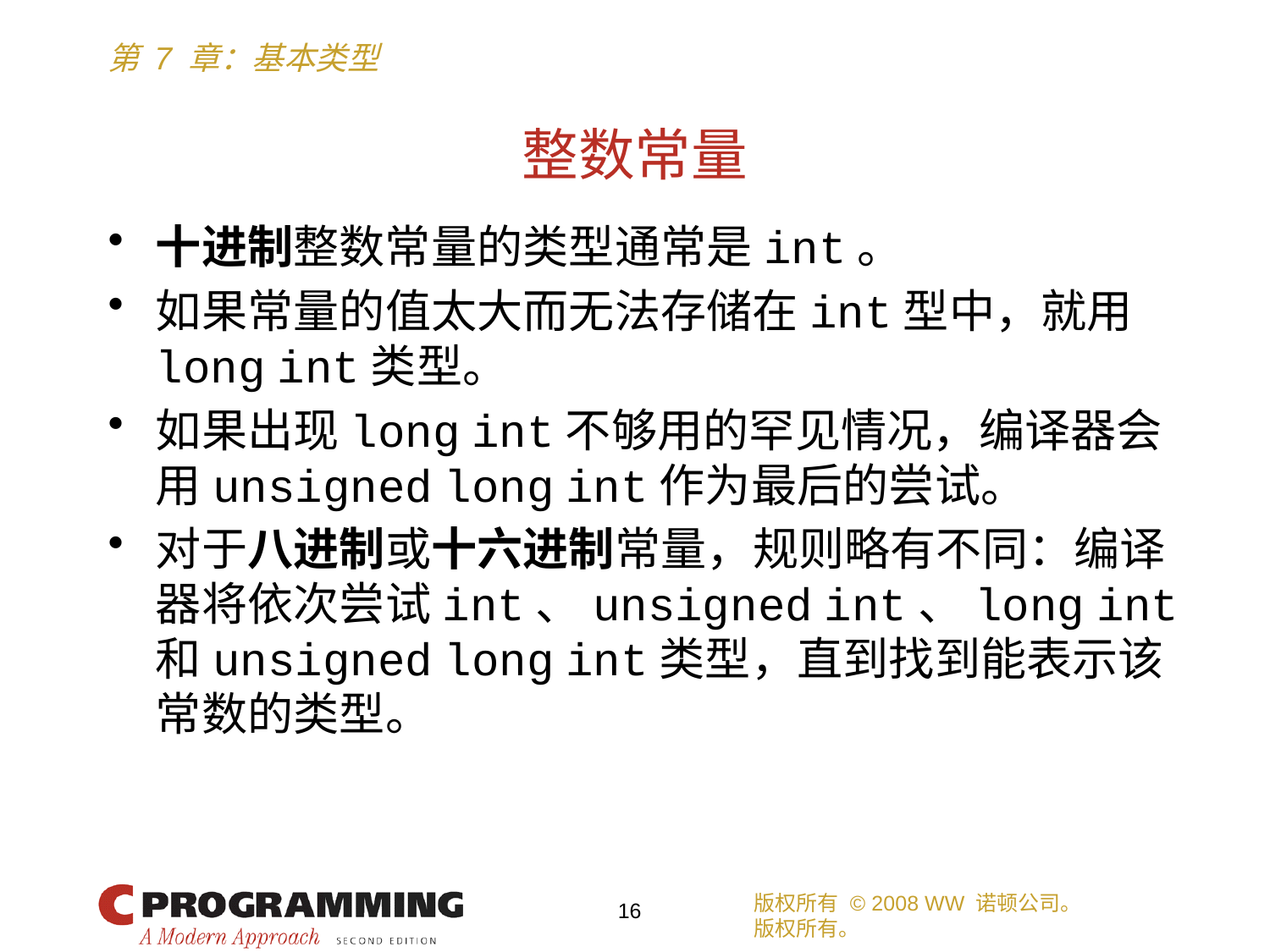

# 整数常量
十进制整数常量的类型通常是int。
如果常量的值太大而无法存储在int型中，就用long int类型。
如果出现long int不够用的罕见情况，编译器会用unsigned long int作为最后的尝试。
对于八进制或十六进制常量，规则略有不同：编译器将依次尝试int、unsigned int、long int和unsigned long int类型，直到找到能表示该常数的类型。
版权所有 © 2008 WW 诺顿公司。
版权所有。
16